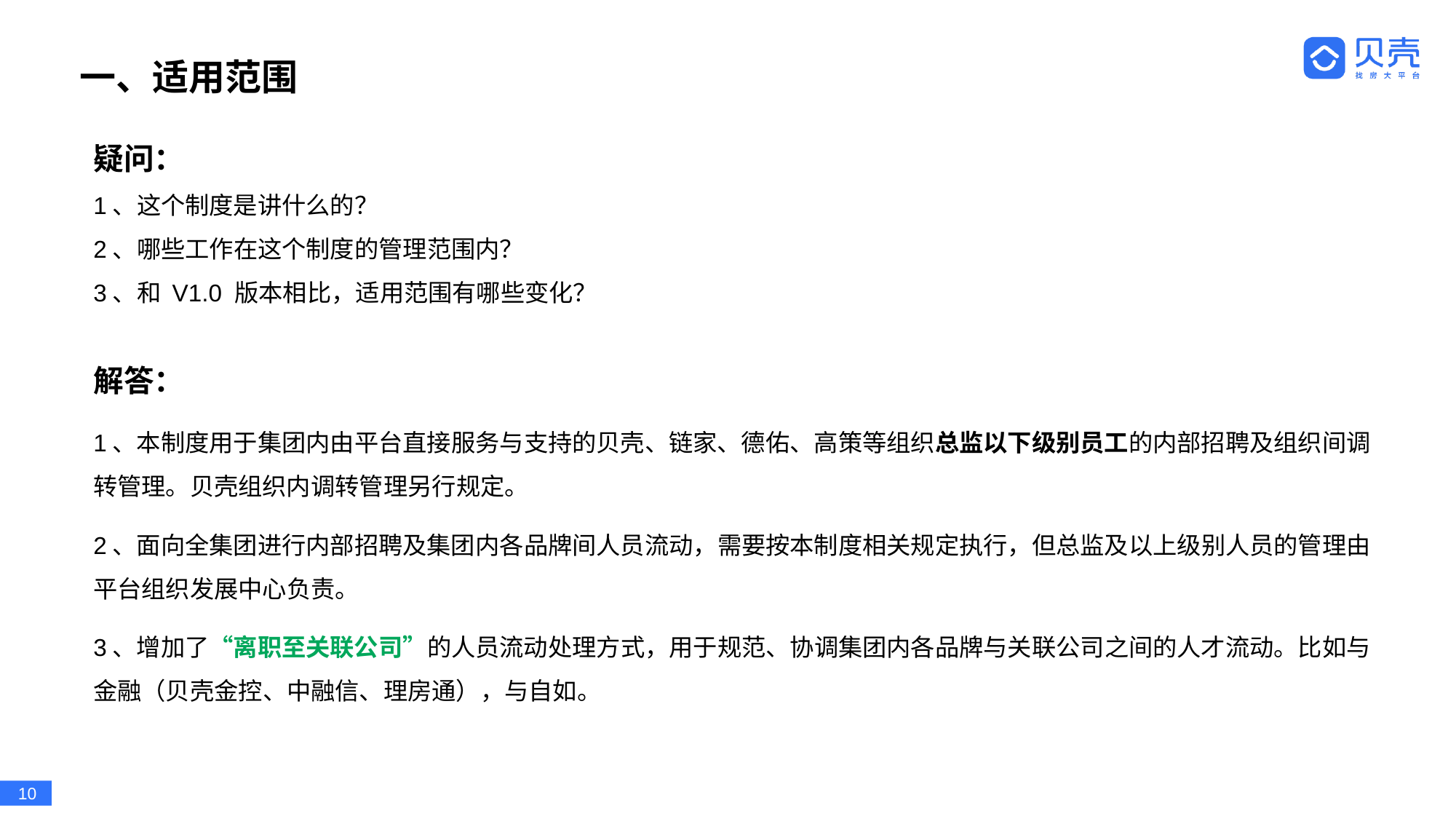

# 一、适用范围
疑问：
1、这个制度是讲什么的？
2、哪些工作在这个制度的管理范围内？
3、和 V1.0 版本相比，适用范围有哪些变化？
解答：
1、本制度用于集团内由平台直接服务与支持的贝壳、链家、德佑、高策等组织总监以下级别员工的内部招聘及组织间调转管理。贝壳组织内调转管理另行规定。
2、面向全集团进行内部招聘及集团内各品牌间人员流动，需要按本制度相关规定执行，但总监及以上级别人员的管理由平台组织发展中心负责。
3、增加了“离职至关联公司”的人员流动处理方式，用于规范、协调集团内各品牌与关联公司之间的人才流动。比如与金融（贝壳金控、中融信、理房通），与自如。